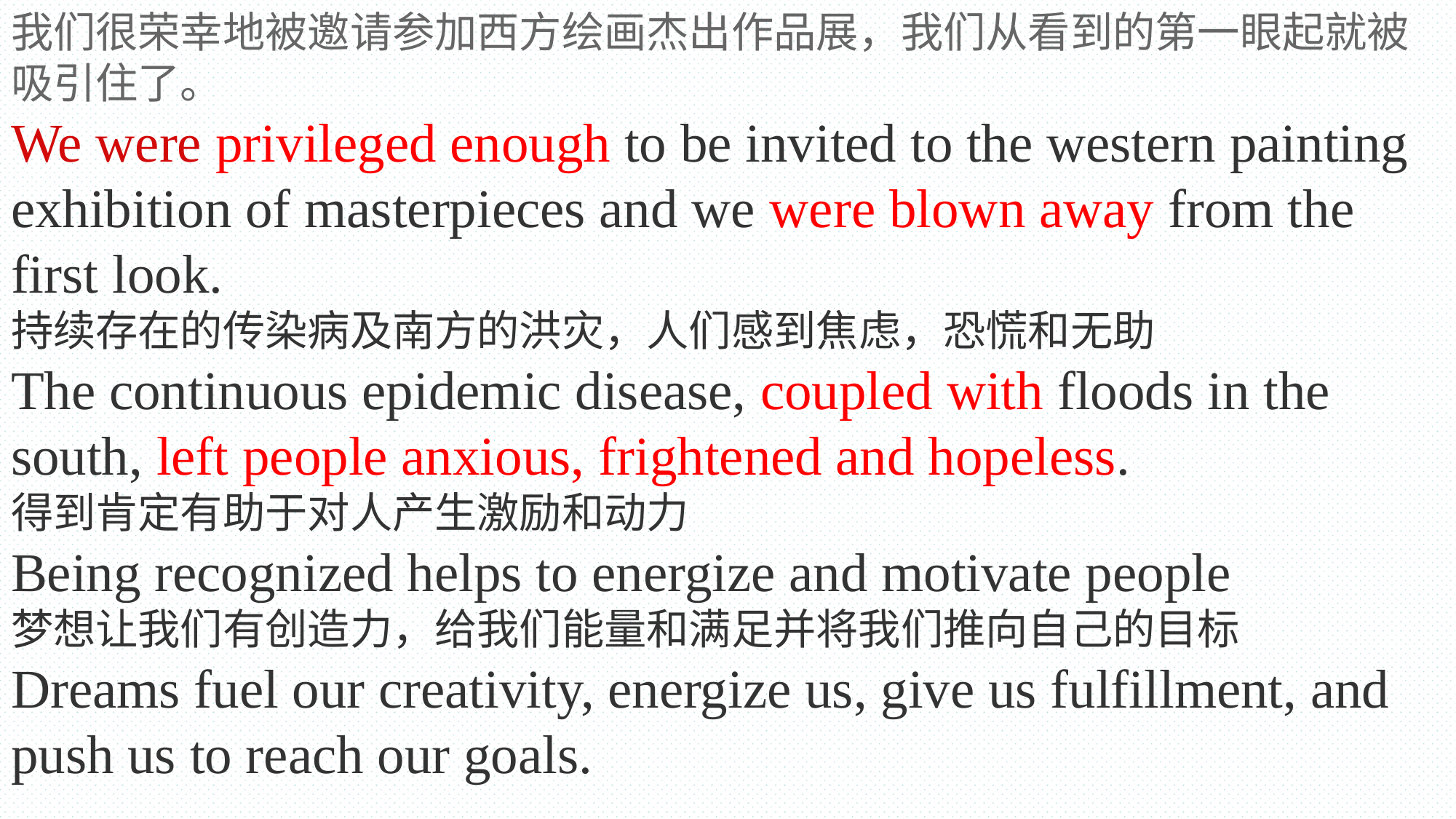

我们很荣幸地被邀请参加西方绘画杰出作品展，我们从看到的第一眼起就被吸引住了。
We were privileged enough to be invited to the western painting exhibition of masterpieces and we were blown away from the first look.
持续存在的传染病及南方的洪灾，人们感到焦虑，恐慌和无助
The continuous epidemic disease, coupled with floods in the south, left people anxious, frightened and hopeless.
得到肯定有助于对人产生激励和动力
Being recognized helps to energize and motivate people
梦想让我们有创造力，给我们能量和满足并将我们推向自己的目标
Dreams fuel our creativity, energize us, give us fulfillment, and push us to reach our goals.